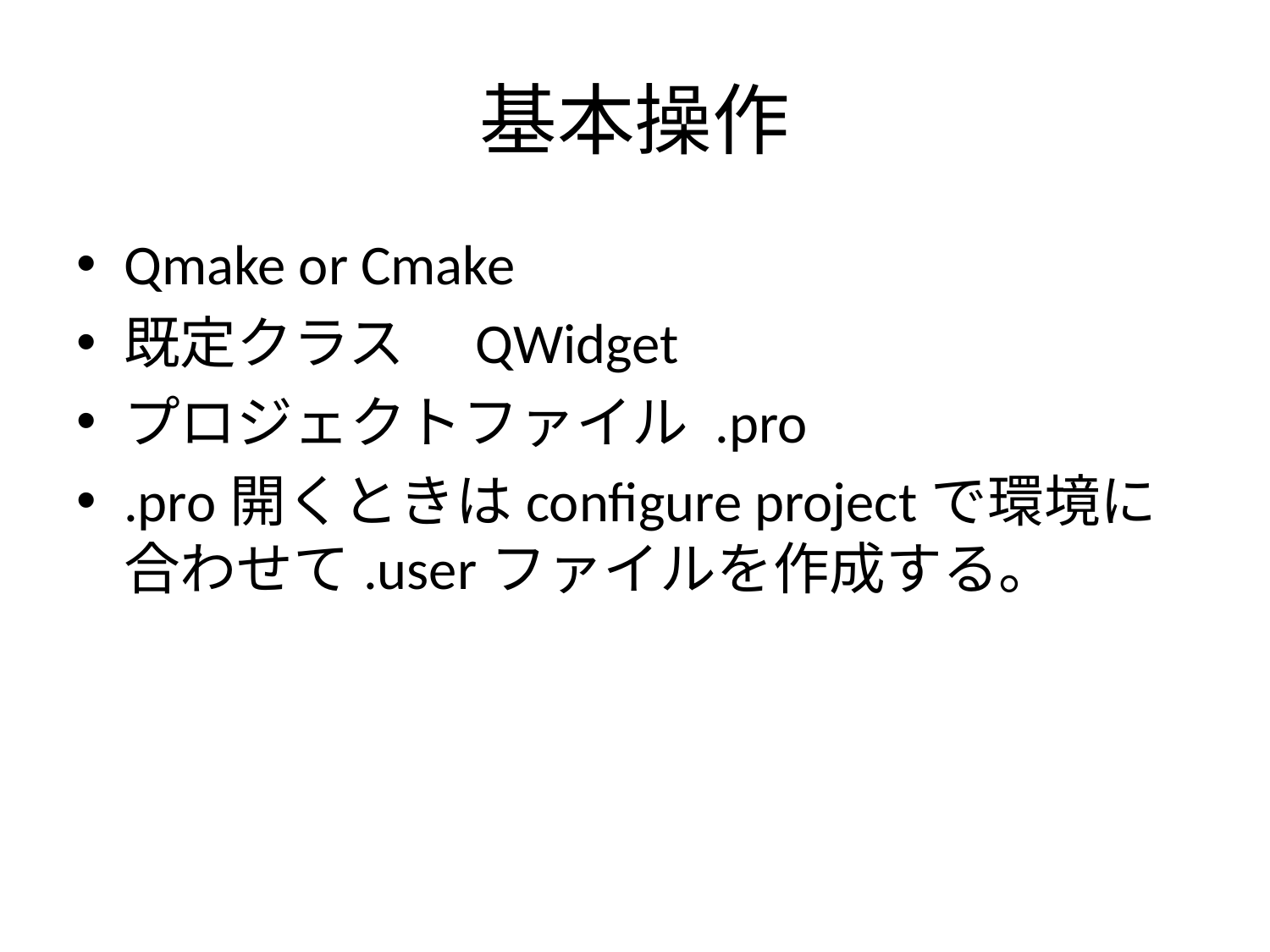

# 基本操作
Qmake or Cmake
既定クラス　QWidget
プロジェクトファイル .pro
.pro開くときはconfigure projectで環境に合わせて.userファイルを作成する。